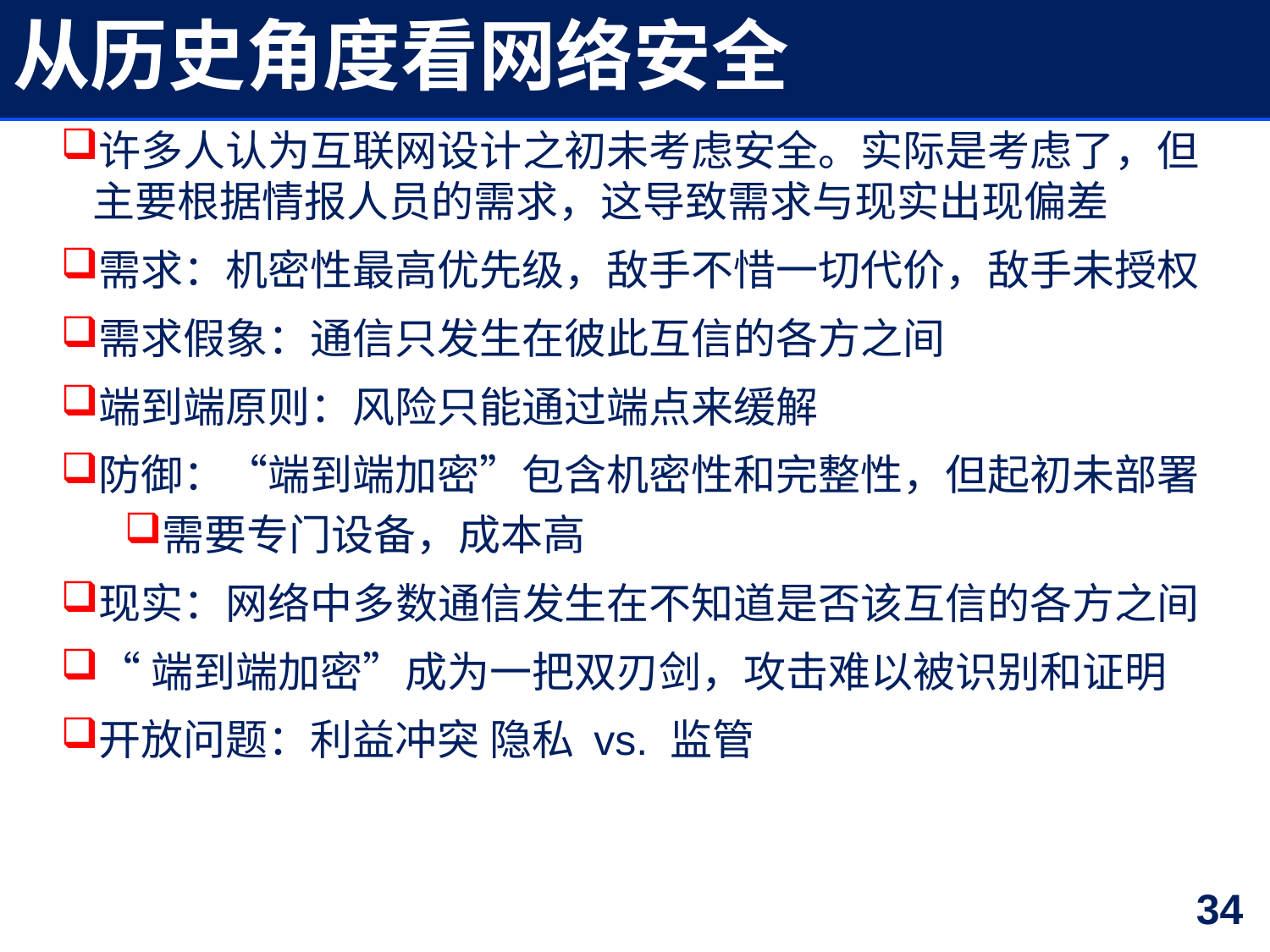

# 从历史角度看网络安全
许多人认为互联网设计之初未考虑安全。实际是考虑了，但主要根据情报人员的需求，这导致需求与现实出现偏差
需求：机密性最高优先级，敌手不惜一切代价，敌手未授权
需求假象：通信只发生在彼此互信的各方之间
端到端原则：风险只能通过端点来缓解
防御：“端到端加密”包含机密性和完整性，但起初未部署
需要专门设备，成本高
现实：网络中多数通信发生在不知道是否该互信的各方之间
“端到端加密”成为一把双刃剑，攻击难以被识别和证明
开放问题：利益冲突 隐私 vs. 监管

34